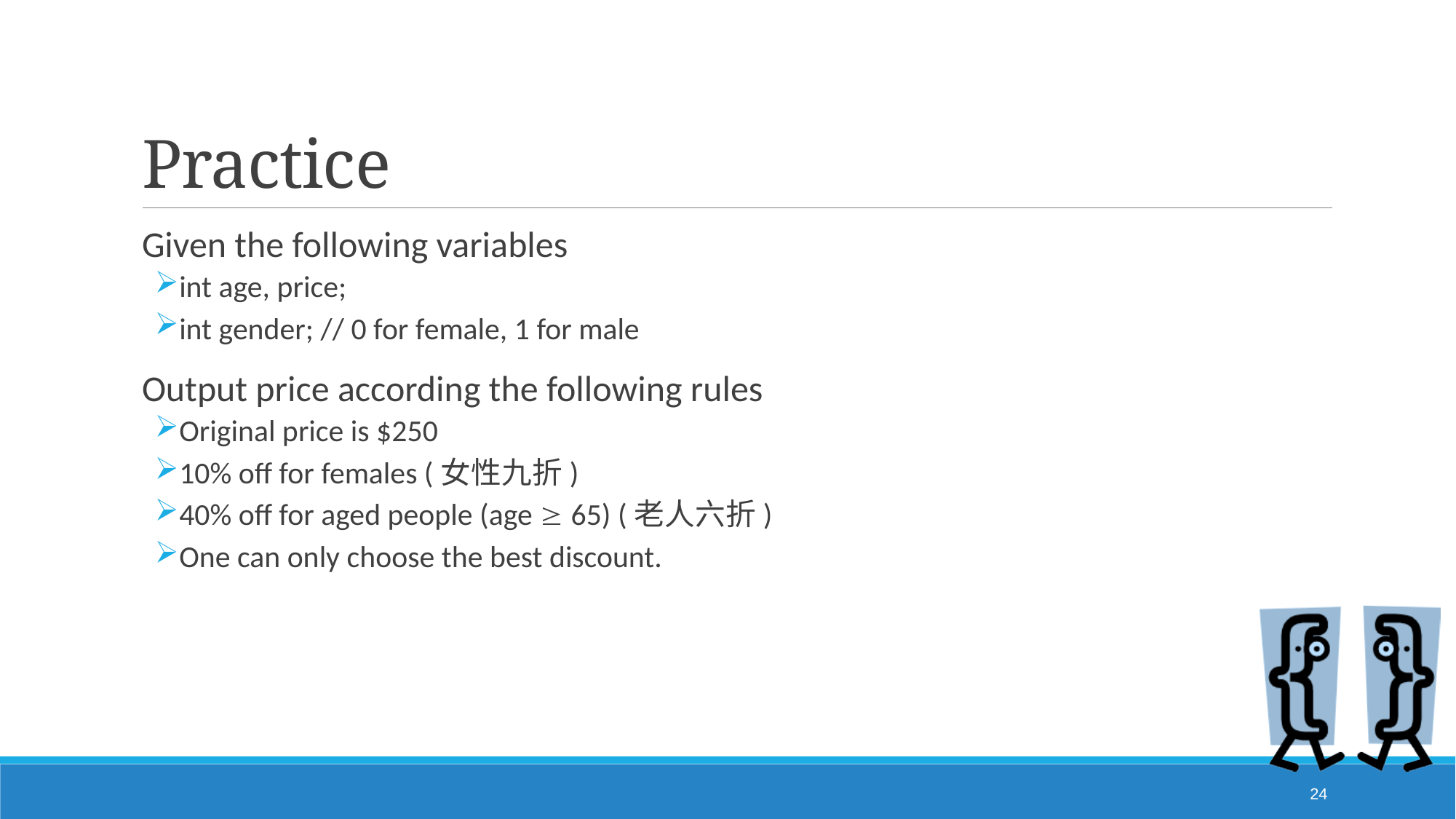

# Practice
Given the following variables
int age, price;
int gender; // 0 for female, 1 for male
Output price according the following rules
Original price is $250
10% off for females (女性九折)
40% off for aged people (age ≥ 65) (老人六折)
One can only choose the best discount.
24